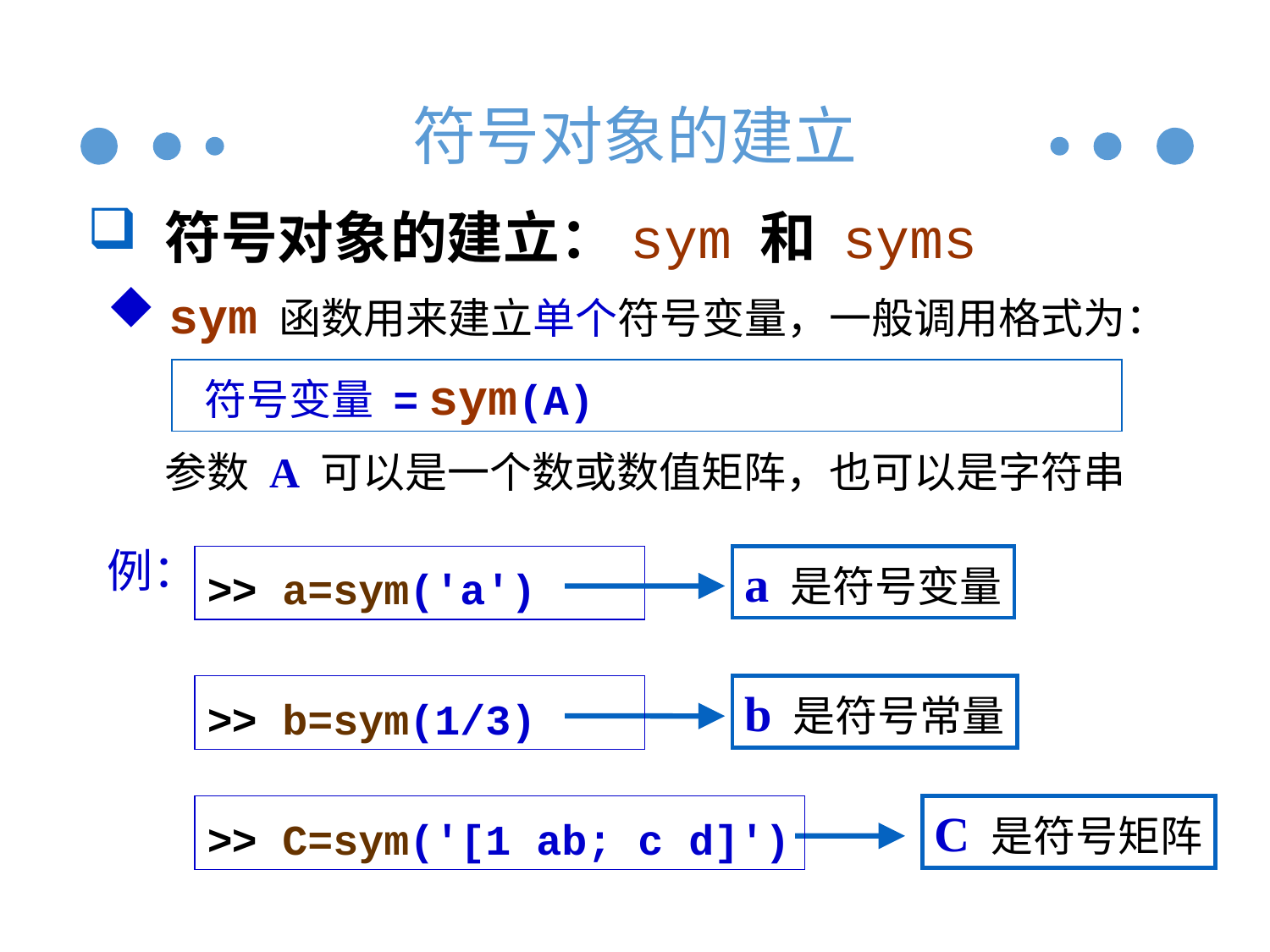

# 符号对象的建立
 符号对象的建立：sym 和 syms
 sym 函数用来建立单个符号变量，一般调用格式为：
 符号变量 = sym(A)
参数 A 可以是一个数或数值矩阵，也可以是字符串
例：
>> a=sym('a')
a 是符号变量

>> b=sym(1/3)
b 是符号常量

>> C=sym('[1 ab; c d]')
C 是符号矩阵

6